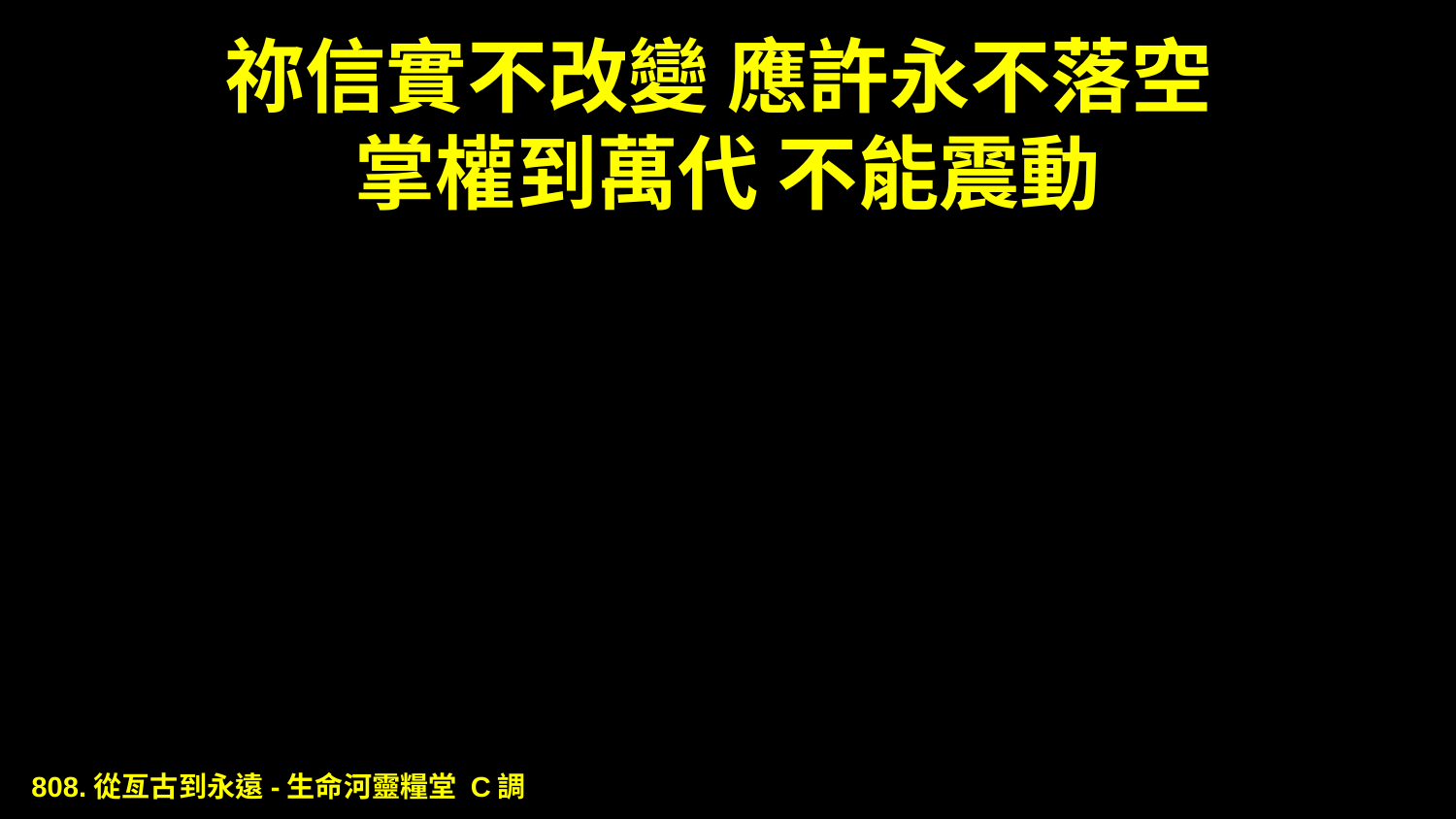

# 祢信實不改變 應許永不落空 掌權到萬代 不能震動
808.從亙古到永遠-生命河靈糧堂 C調